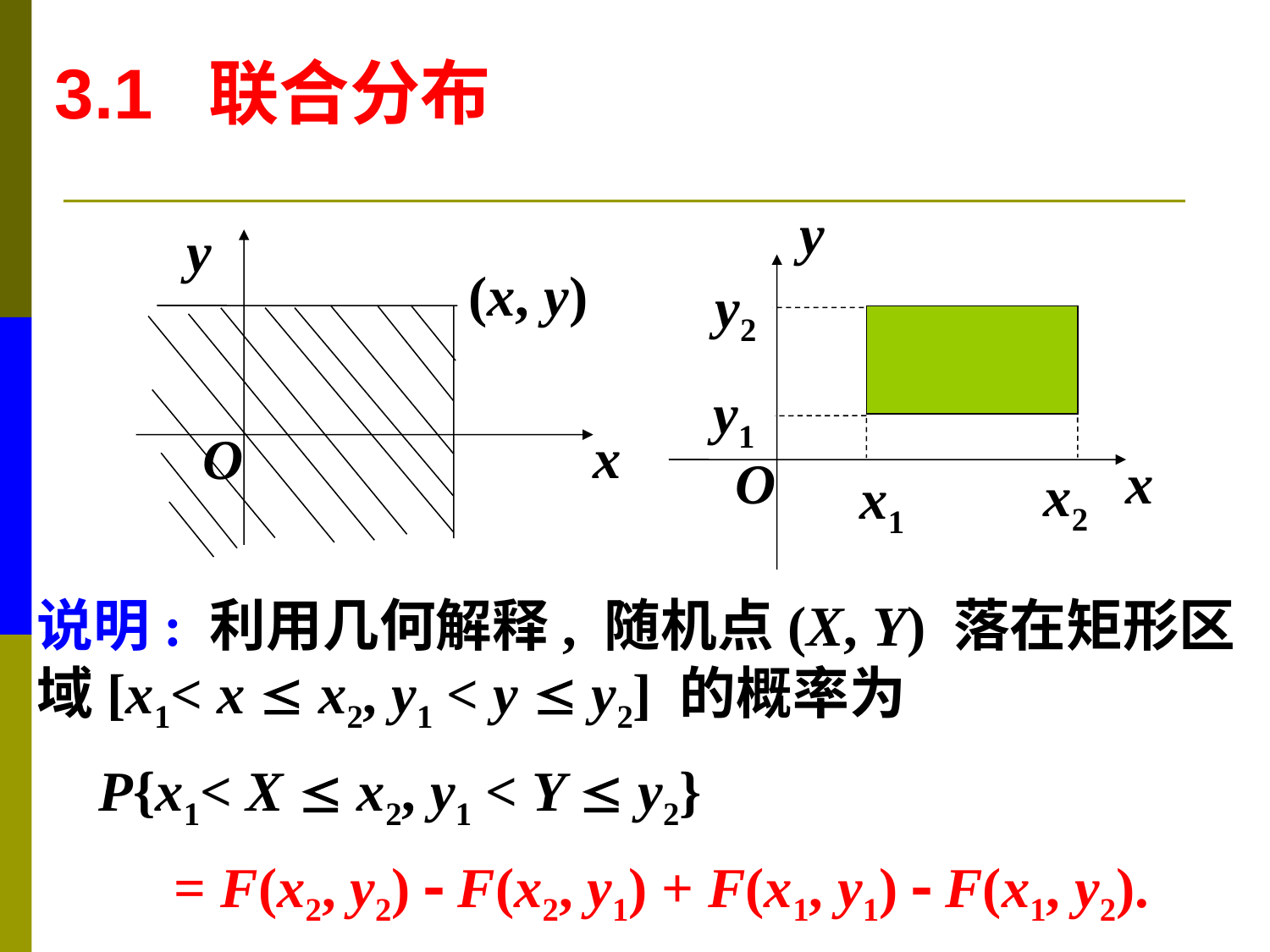

3.1  联合分布
y
y

(x, y)

x
O

y2

y1

x
O
x2
x1

说明: 利用几何解释, 随机点(X, Y) 落在矩形区
域[x1< x ≤ x2, y1 < y ≤ y2] 的概率为
P{x1< X ≤ x2, y1 < Y ≤ y2}
= F(x2, y2) − F(x2, y1) + F(x1, y1) − F(x1, y2).